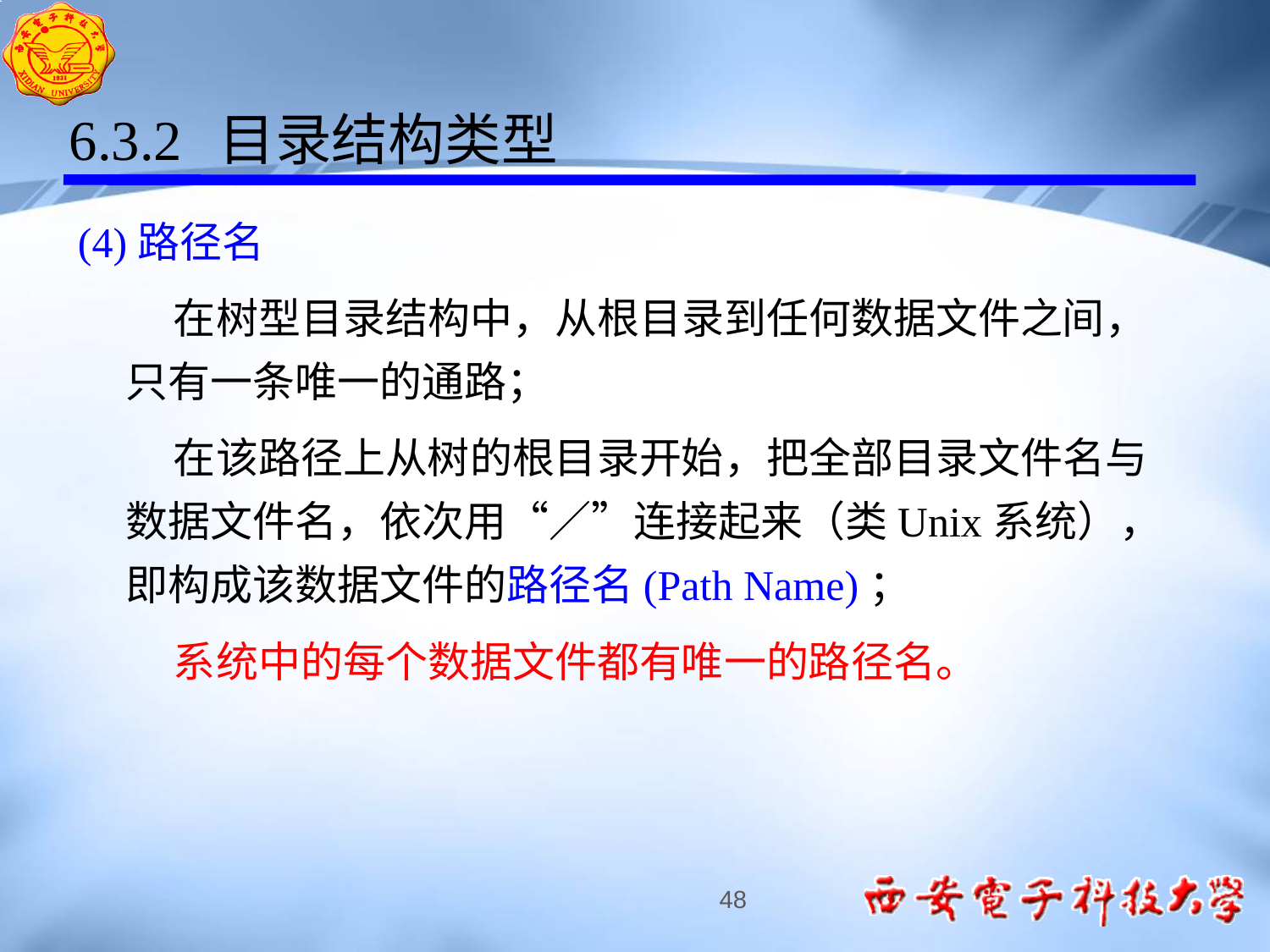

6.3.2 目录结构类型
(4)路径名
         在树型目录结构中，从根目录到任何数据文件之间，只有一条唯一的通路；
         在该路径上从树的根目录开始，把全部目录文件名与数据文件名，依次用“／”连接起来（类Unix系统），即构成该数据文件的路径名(Path Name)；
         系统中的每个数据文件都有唯一的路径名。
48